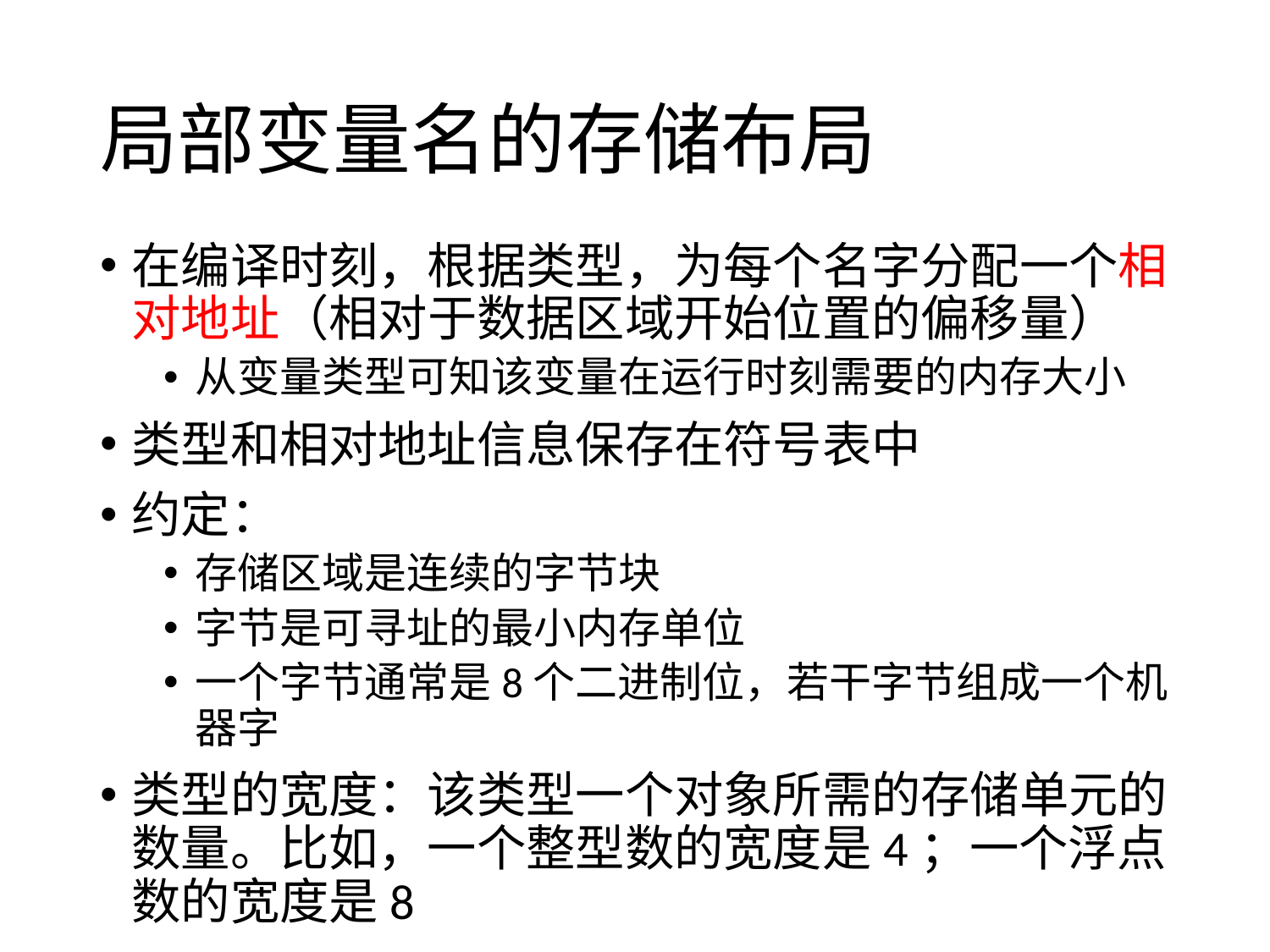

# 局部变量名的存储布局
在编译时刻，根据类型，为每个名字分配一个相对地址（相对于数据区域开始位置的偏移量）
从变量类型可知该变量在运行时刻需要的内存大小
类型和相对地址信息保存在符号表中
约定：
存储区域是连续的字节块
字节是可寻址的最小内存单位
一个字节通常是8个二进制位，若干字节组成一个机器字
类型的宽度：该类型一个对象所需的存储单元的数量。比如，一个整型数的宽度是4；一个浮点数的宽度是8